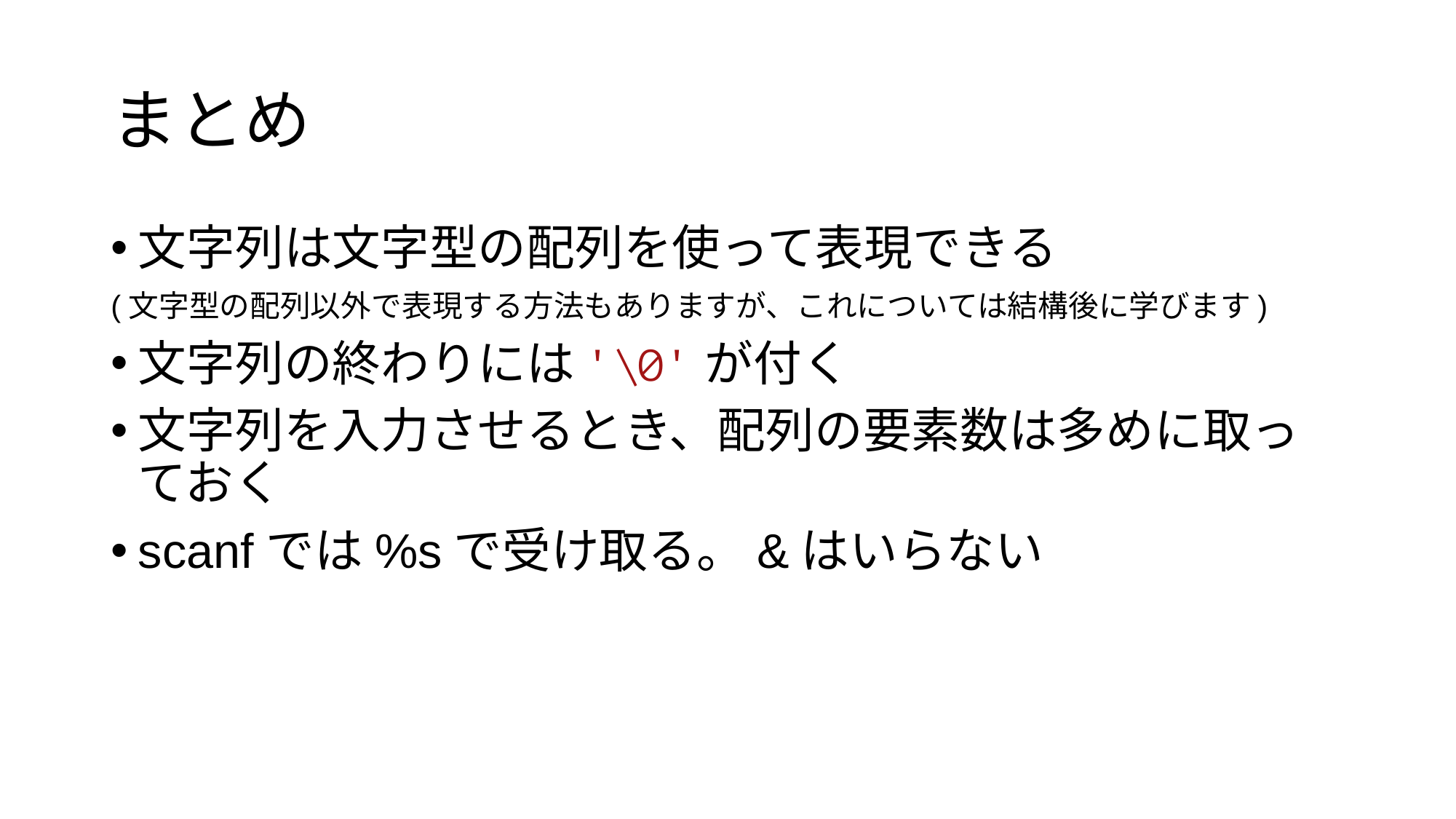

# まとめ
文字列は文字型の配列を使って表現できる
(文字型の配列以外で表現する方法もありますが、これについては結構後に学びます)
文字列の終わりには'\0'が付く
文字列を入力させるとき、配列の要素数は多めに取っておく
scanfでは%sで受け取る。&はいらない